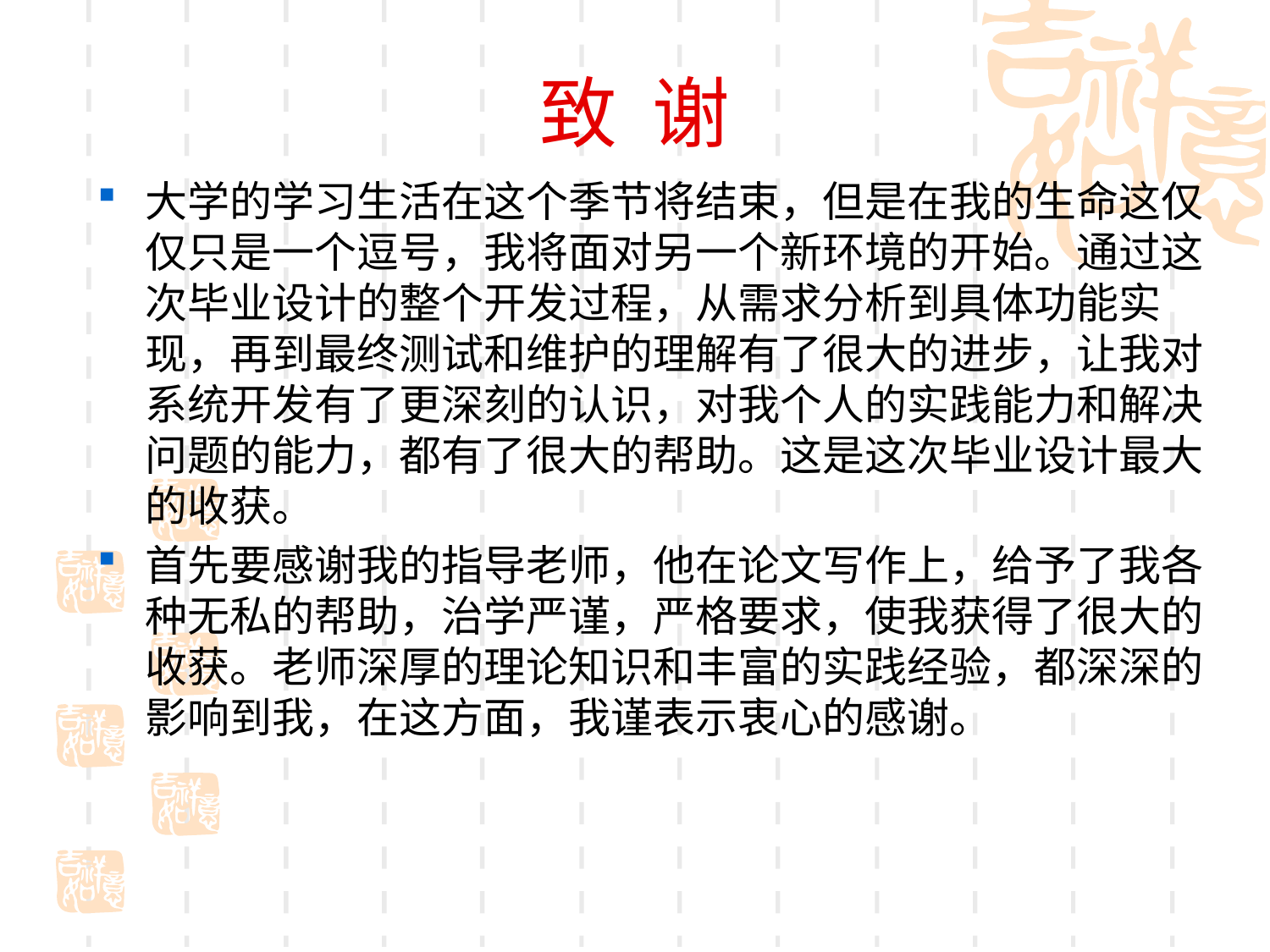

# 致  谢
大学的学习生活在这个季节将结束，但是在我的生命这仅仅只是一个逗号，我将面对另一个新环境的开始。通过这次毕业设计的整个开发过程，从需求分析到具体功能实现，再到最终测试和维护的理解有了很大的进步，让我对系统开发有了更深刻的认识，对我个人的实践能力和解决问题的能力，都有了很大的帮助。这是这次毕业设计最大的收获。
首先要感谢我的指导老师，他在论文写作上，给予了我各种无私的帮助，治学严谨，严格要求，使我获得了很大的收获。老师深厚的理论知识和丰富的实践经验，都深深的影响到我，在这方面，我谨表示衷心的感谢。